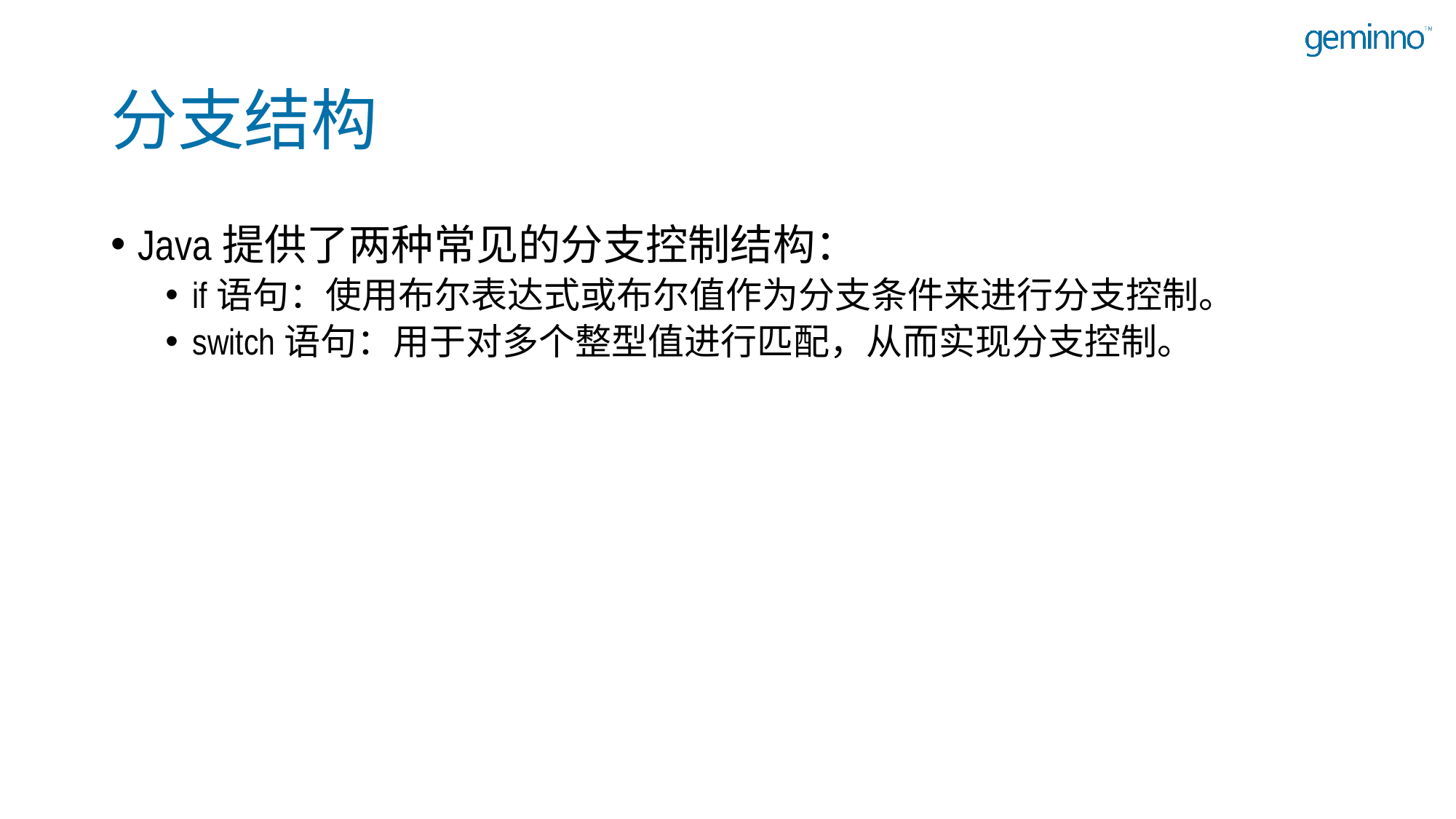

# 分支结构
Java提供了两种常见的分支控制结构：
if语句：使用布尔表达式或布尔值作为分支条件来进行分支控制。
switch语句：用于对多个整型值进行匹配，从而实现分支控制。